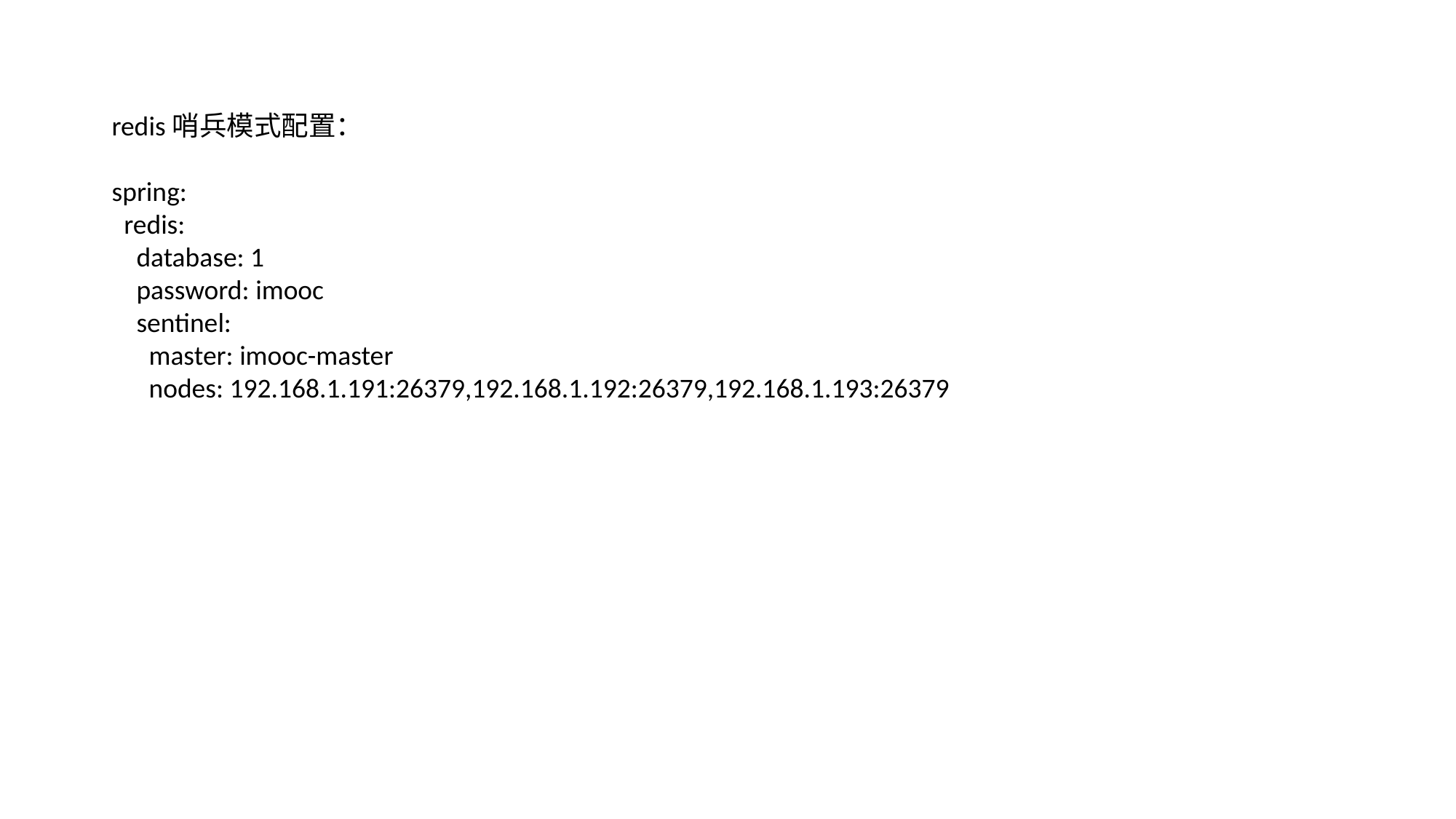

redis哨兵模式配置：

spring:
  redis:
    database: 1
    password: imooc
    sentinel:
      master: imooc-master
      nodes: 192.168.1.191:26379,192.168.1.192:26379,192.168.1.193:26379